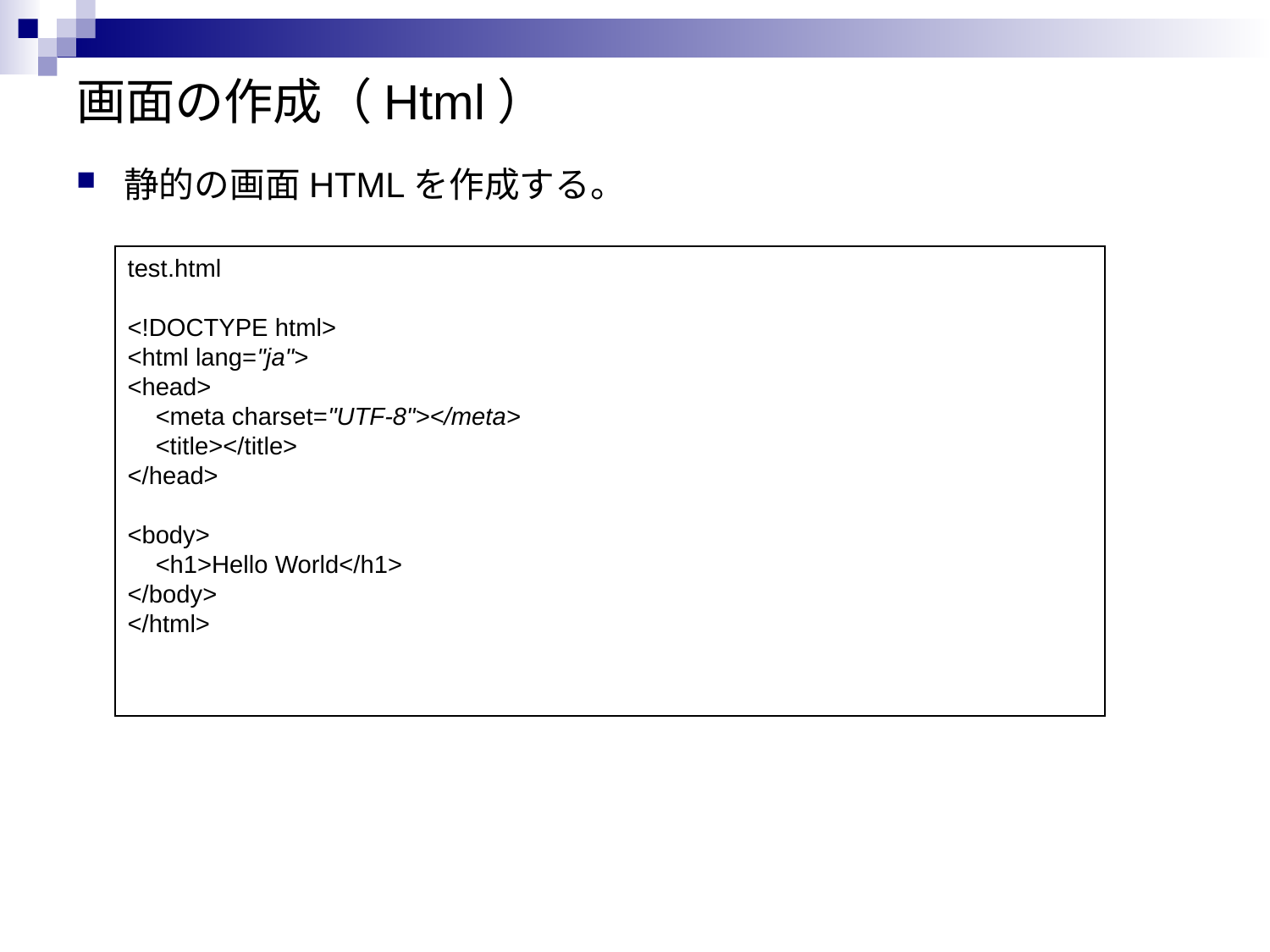

# 画面の作成（Html）
静的の画面HTMLを作成する。

test.html

<!DOCTYPE html>
<html lang="ja">
<head>
    <meta charset="UTF-8"></meta>
    <title></title>
</head>

<body>
    <h1>Hello World</h1>
</body>
</html>